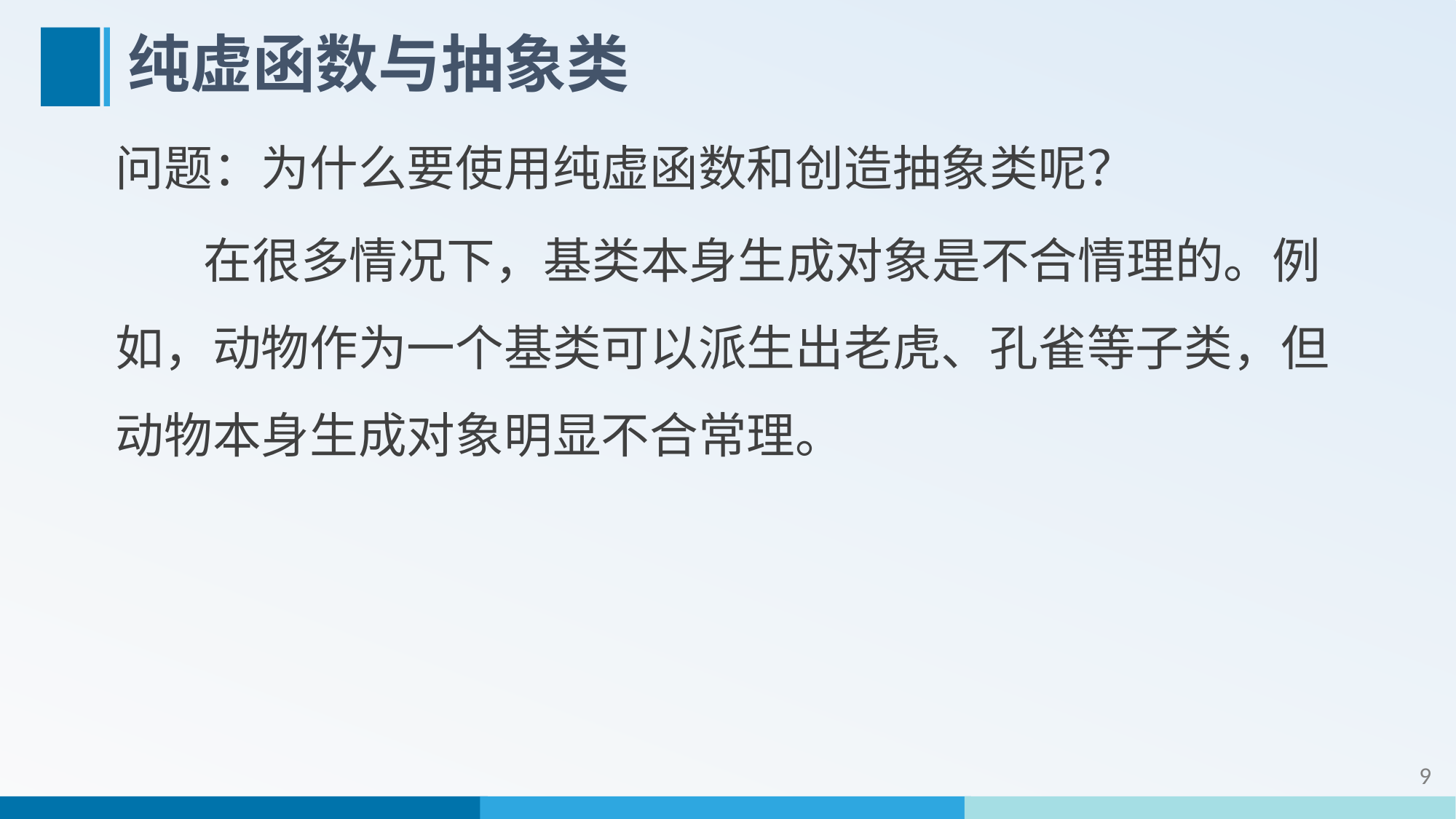

# 纯虚函数与抽象类
问题：为什么要使用纯虚函数和创造抽象类呢？
       在很多情况下，基类本身生成对象是不合情理的。例如，动物作为一个基类可以派生出老虎、孔雀等子类，但动物本身生成对象明显不合常理。